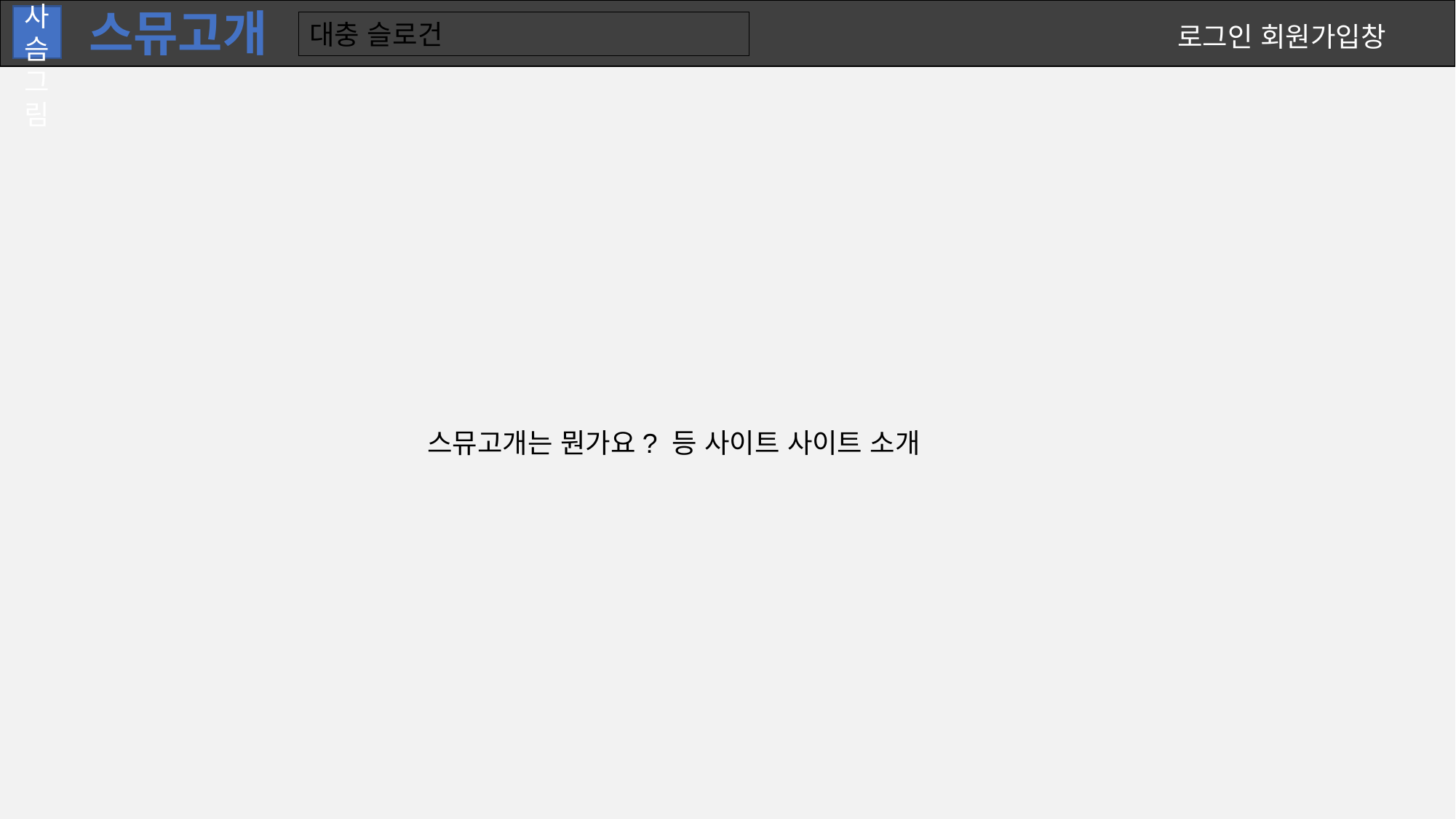

스뮤고개
대충
사슴
그림
대충 슬로건
로그인 회원가입창
스뮤고개는 뭔가요? 등 사이트 사이트 소개